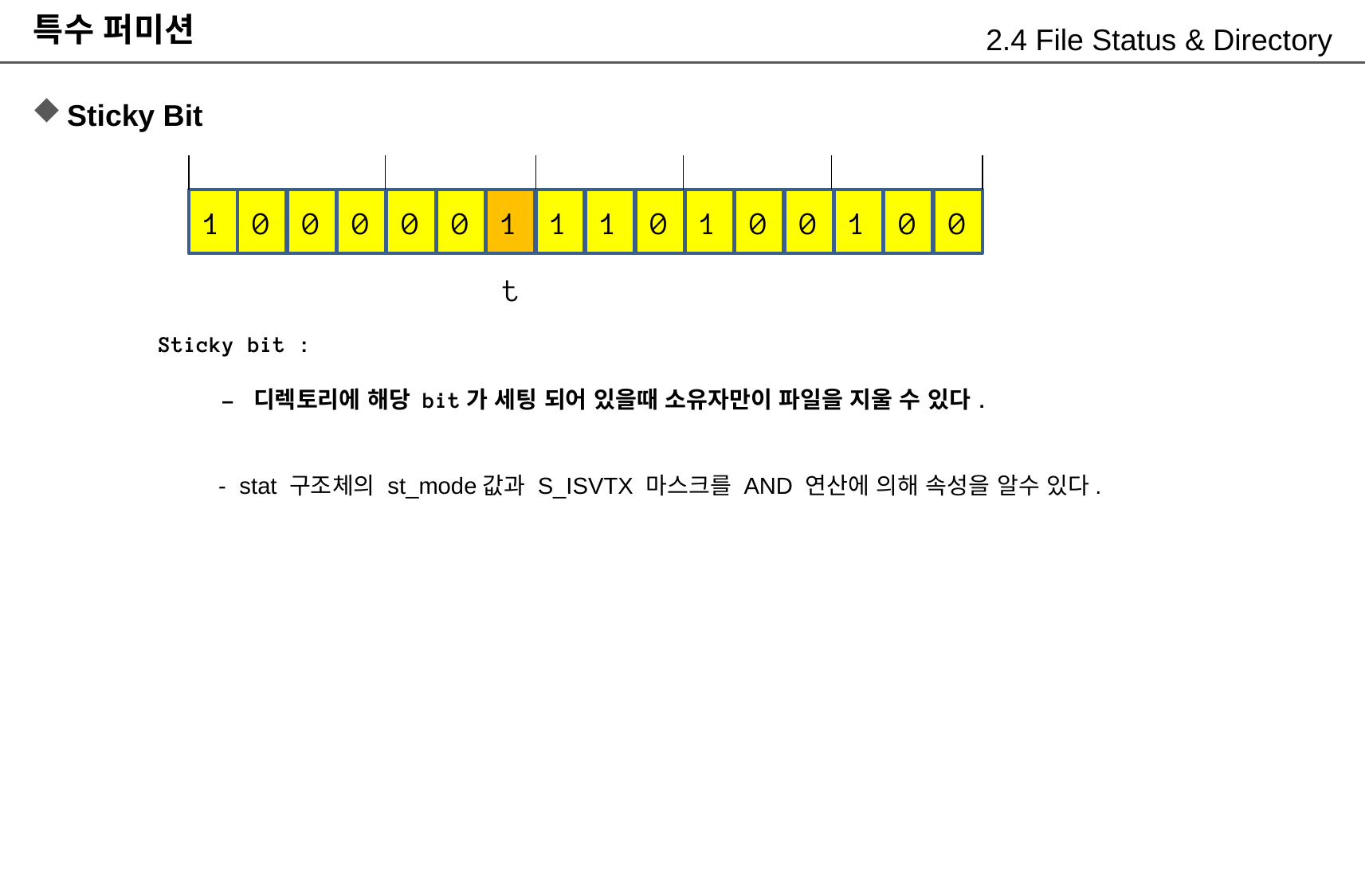

# 특수 퍼미션
2.4 File Status & Directory
Sticky Bit
1
0
0
0
0
0
1
1
1
0
1
0
0
1
0
0
t
Sticky bit :

     - 디렉토리에 해당 bit가 세팅 되어 있을때 소유자만이 파일을 지울 수 있다.

-  stat 구조체의 st_mode값과 S_ISVTX 마스크를 AND 연산에 의해 속성을 알수 있다.